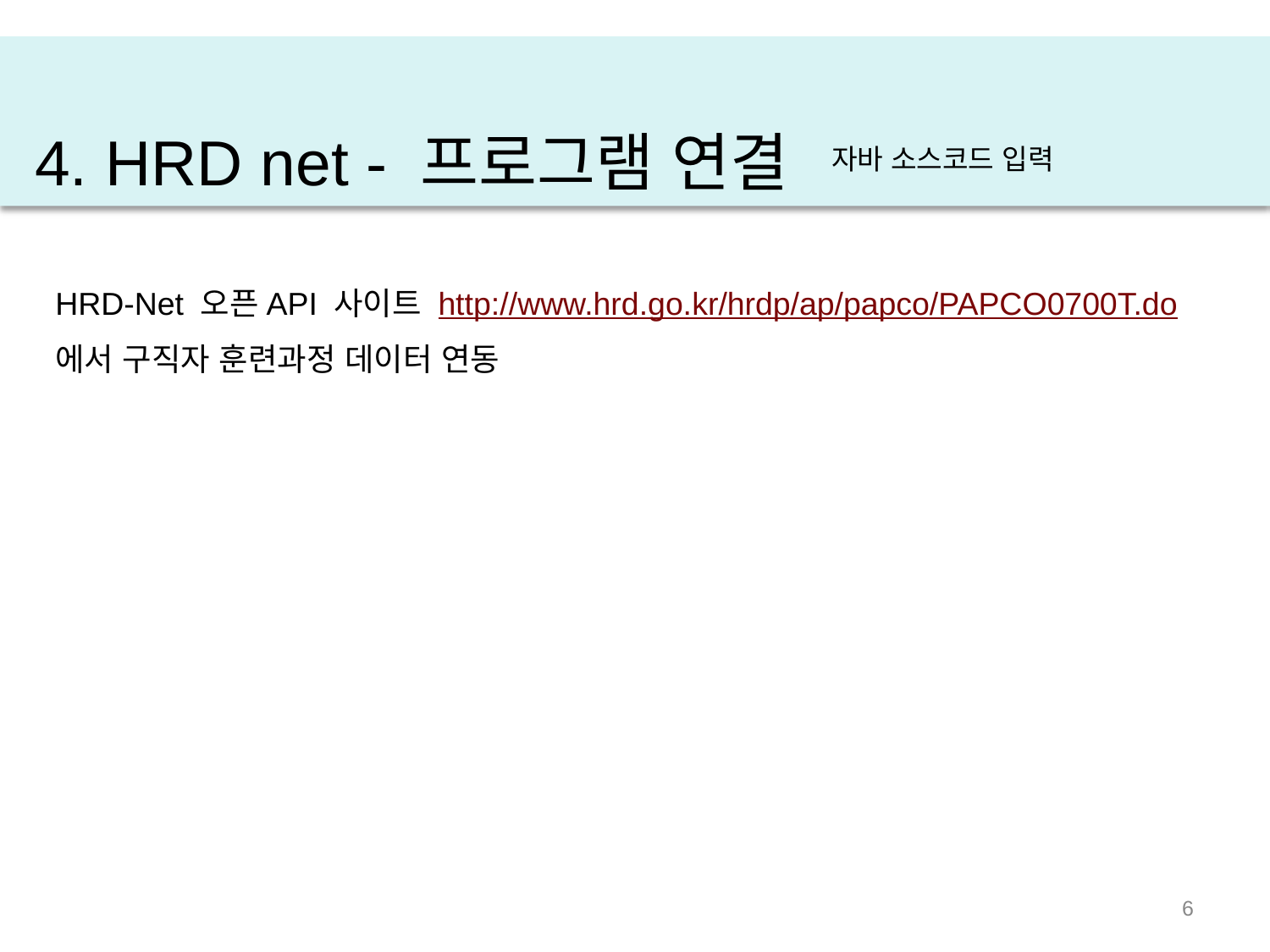

# 4. HRD net - 프로그램 연결
자바 소스코드 입력
HRD-Net 오픈API 사이트 http://www.hrd.go.kr/hrdp/ap/papco/PAPCO0700T.do
에서 구직자 훈련과정 데이터 연동

6